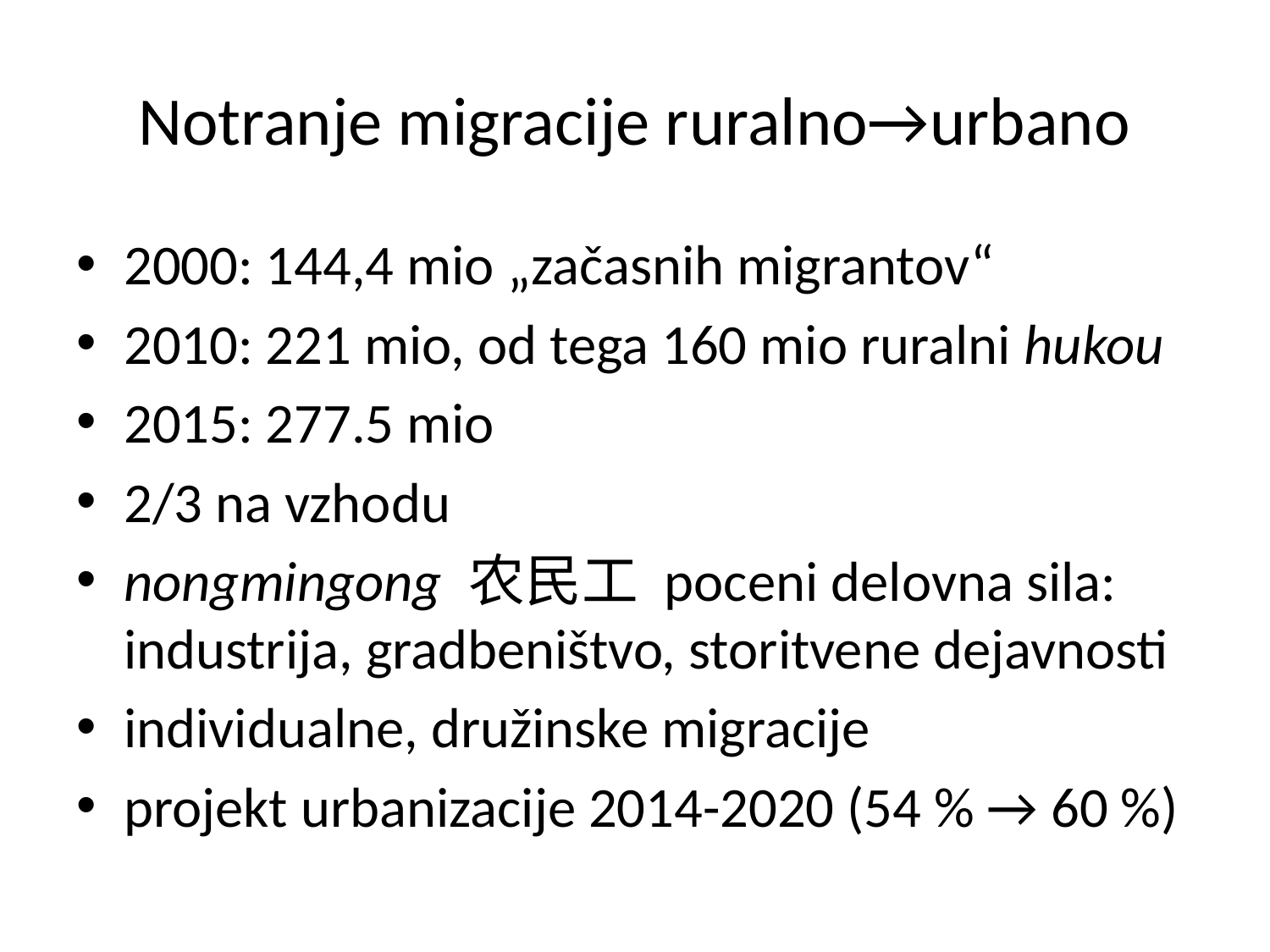

# Notranje migracije ruralno→urbano
2000: 144,4 mio „začasnih migrantov“
2010: 221 mio, od tega 160 mio ruralni hukou
2015: 277.5 mio
2/3 na vzhodu
nongmingong 农民工 poceni delovna sila: industrija, gradbeništvo, storitvene dejavnosti
individualne, družinske migracije
projekt urbanizacije 2014-2020 (54 % → 60 %)